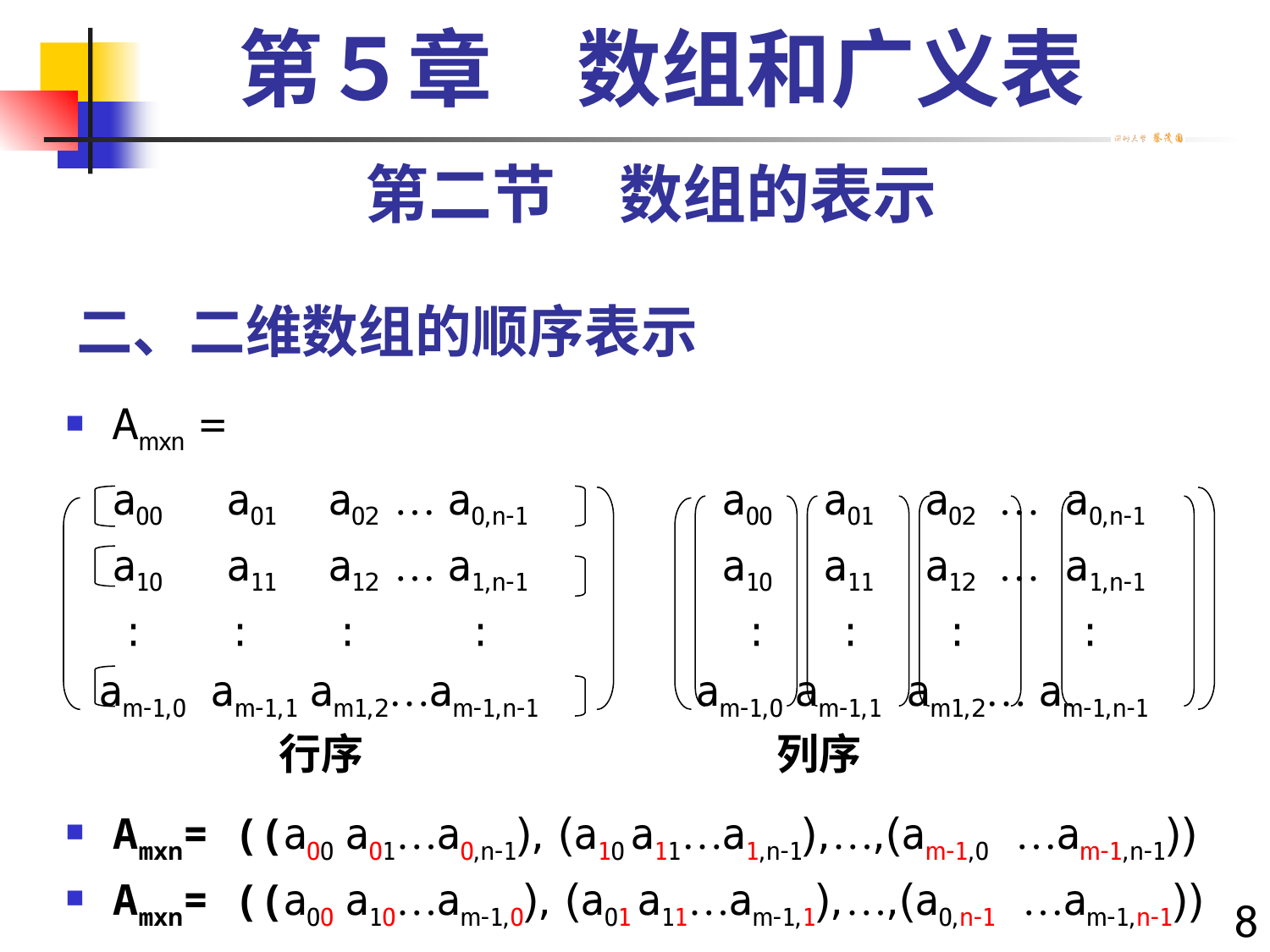

第５章　数组和广义表
第二节　数组的表示
# 二、二维数组的顺序表示
Amxn =

		   行序				   列序
Amxn= ((a00 a01…a0,n-1), (a10 a11…a1,n-1),…,(am-1,0  …am-1,n-1))
Amxn= ((a00 a10…am-1,0), (a01 a11…am-1,1),…,(a0,n-1  …am-1,n-1))
  a00     a01    a02  … a0,n-1
  a10     a11    a12  … a1,n-1
   :       :       :         :
 am-1,0  am-1,1 am1,2…am-1,n-1

  a00    a01    a02   …  a0,n-1
  a10    a11    a12   …  a1,n-1
    :      :       :         :
am-1,0 am-1,1  am1,2… am-1,n-1

8